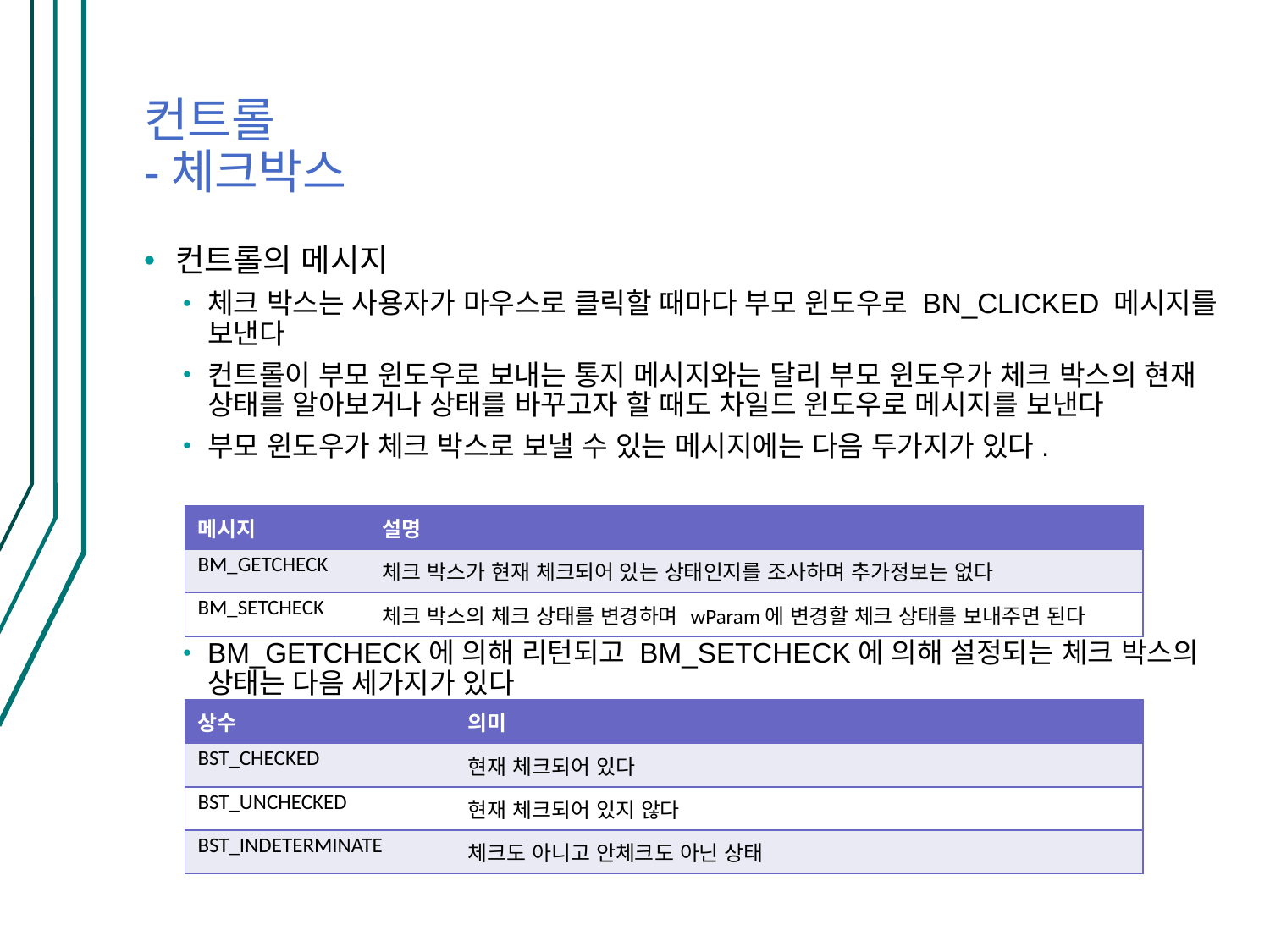

# 컨트롤 -체크박스
컨트롤의 메시지
체크 박스는 사용자가 마우스로 클릭할 때마다 부모 윈도우로 BN_CLICKED 메시지를 보낸다
컨트롤이 부모 윈도우로 보내는 통지 메시지와는 달리 부모 윈도우가 체크 박스의 현재 상태를 알아보거나 상태를 바꾸고자 할 때도 차일드 윈도우로 메시지를 보낸다
부모 윈도우가 체크 박스로 보낼 수 있는 메시지에는 다음 두가지가 있다.

BM_GETCHECK에 의해 리턴되고 BM_SETCHECK에 의해 설정되는 체크 박스의 상태는 다음 세가지가 있다

| 메시지 | 설명 |
| --- | --- |
| BM\_GETCHECK | 체크 박스가 현재 체크되어 있는 상태인지를 조사하며 추가정보는 없다 |
| BM\_SETCHECK | 체크 박스의 체크 상태를 변경하며 wParam에 변경할 체크 상태를 보내주면 된다 |
| 상수 | 의미 |
| --- | --- |
| BST\_CHECKED | 현재 체크되어 있다 |
| BST\_UNCHECKED | 현재 체크되어 있지 않다 |
| BST\_INDETERMINATE | 체크도 아니고 안체크도 아닌 상태 |